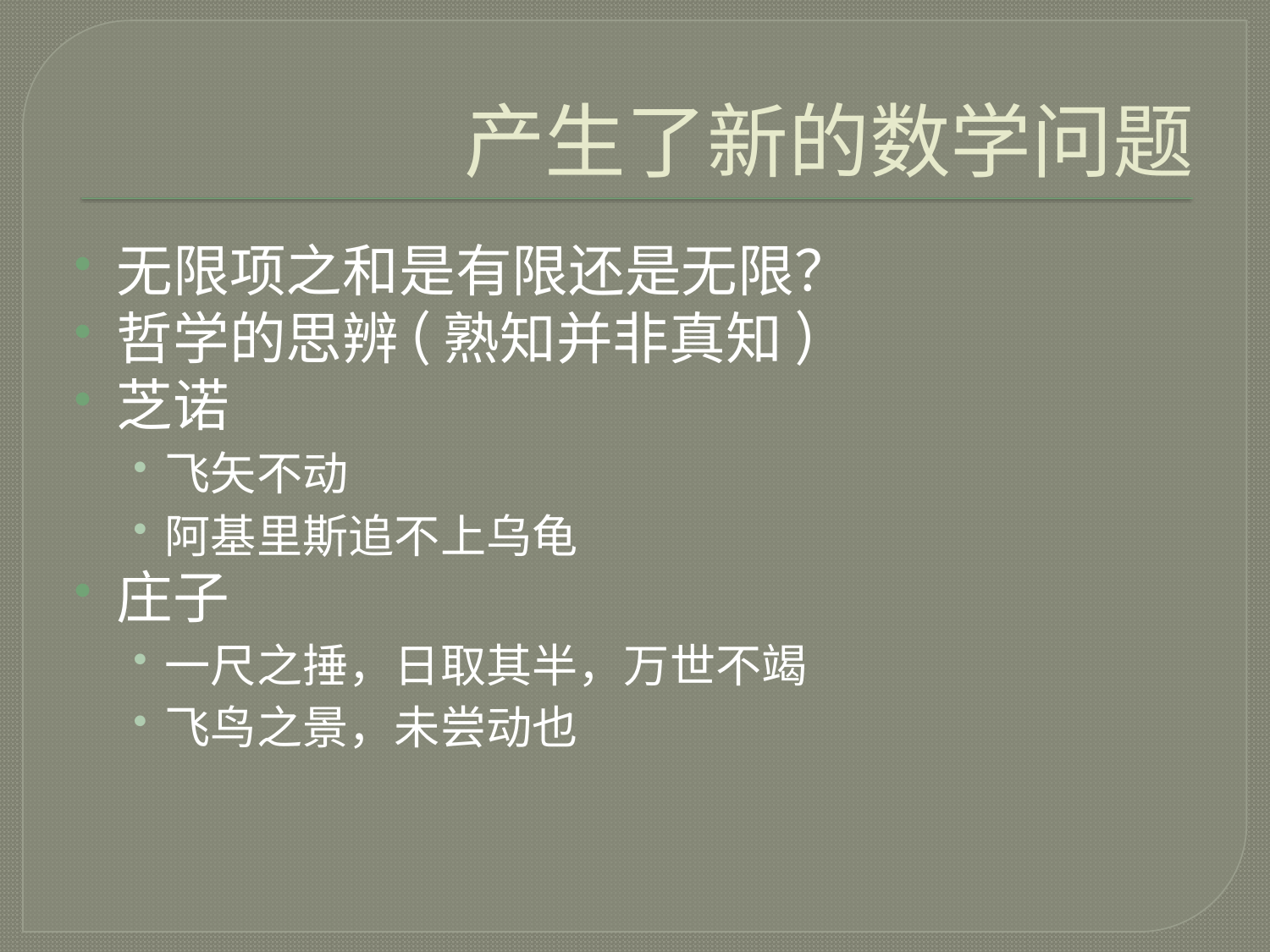

# 产生了新的数学问题
无限项之和是有限还是无限？
哲学的思辨(熟知并非真知)
芝诺
飞矢不动
阿基里斯追不上乌龟
庄子
一尺之捶，日取其半，万世不竭
飞鸟之景，未尝动也